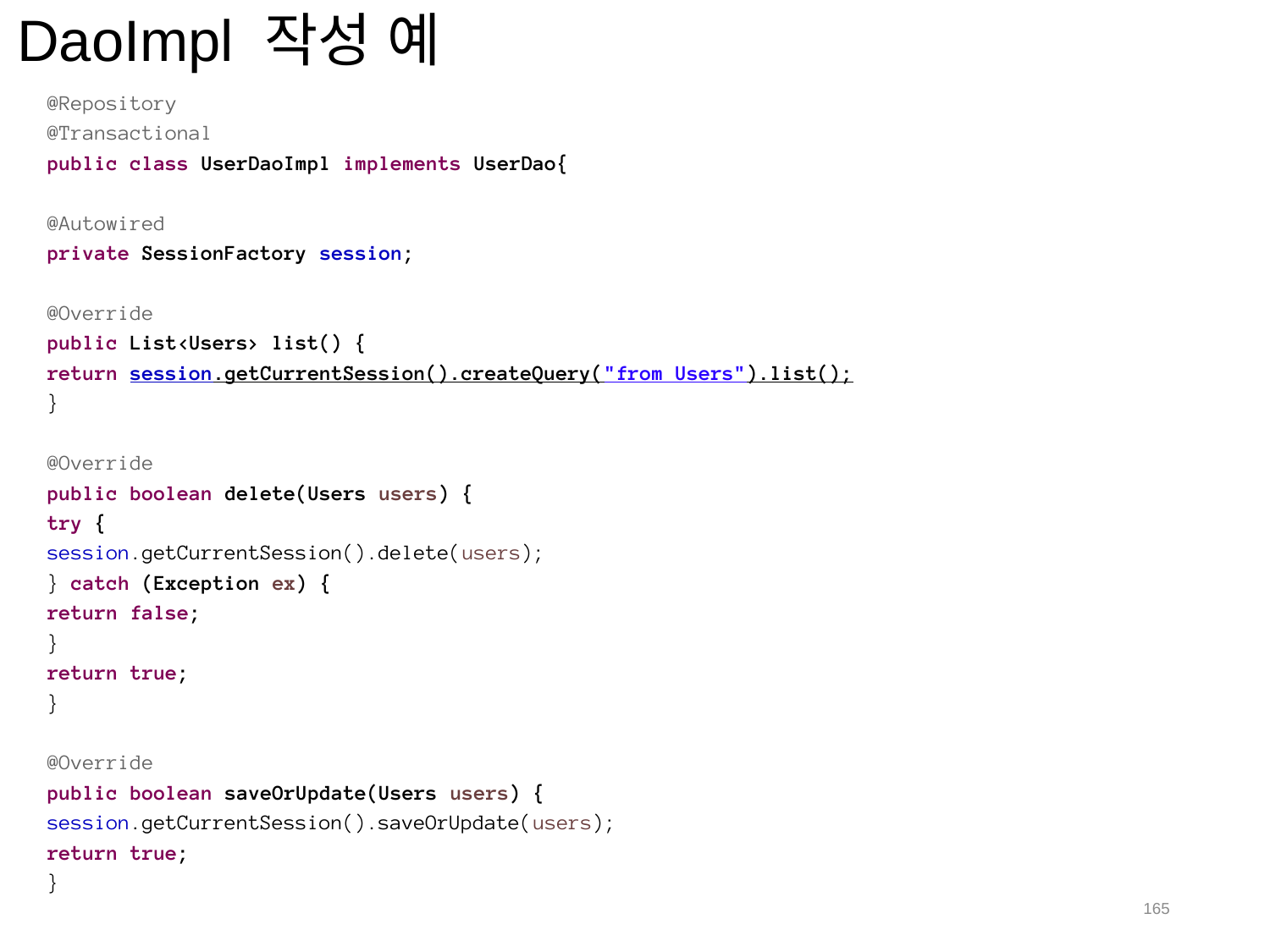

# DaoImpl 작성 예
@Repository
@Transactional
public class UserDaoImpl implements UserDao{

@Autowired
private SessionFactory session;

@Override
public List<Users> list() {
return session.getCurrentSession().createQuery("from Users").list();
}

@Override
public boolean delete(Users users) {
try {
session.getCurrentSession().delete(users);
} catch (Exception ex) {
return false;
}
return true;
}

@Override
public boolean saveOrUpdate(Users users) {
session.getCurrentSession().saveOrUpdate(users);
return true;
}
165